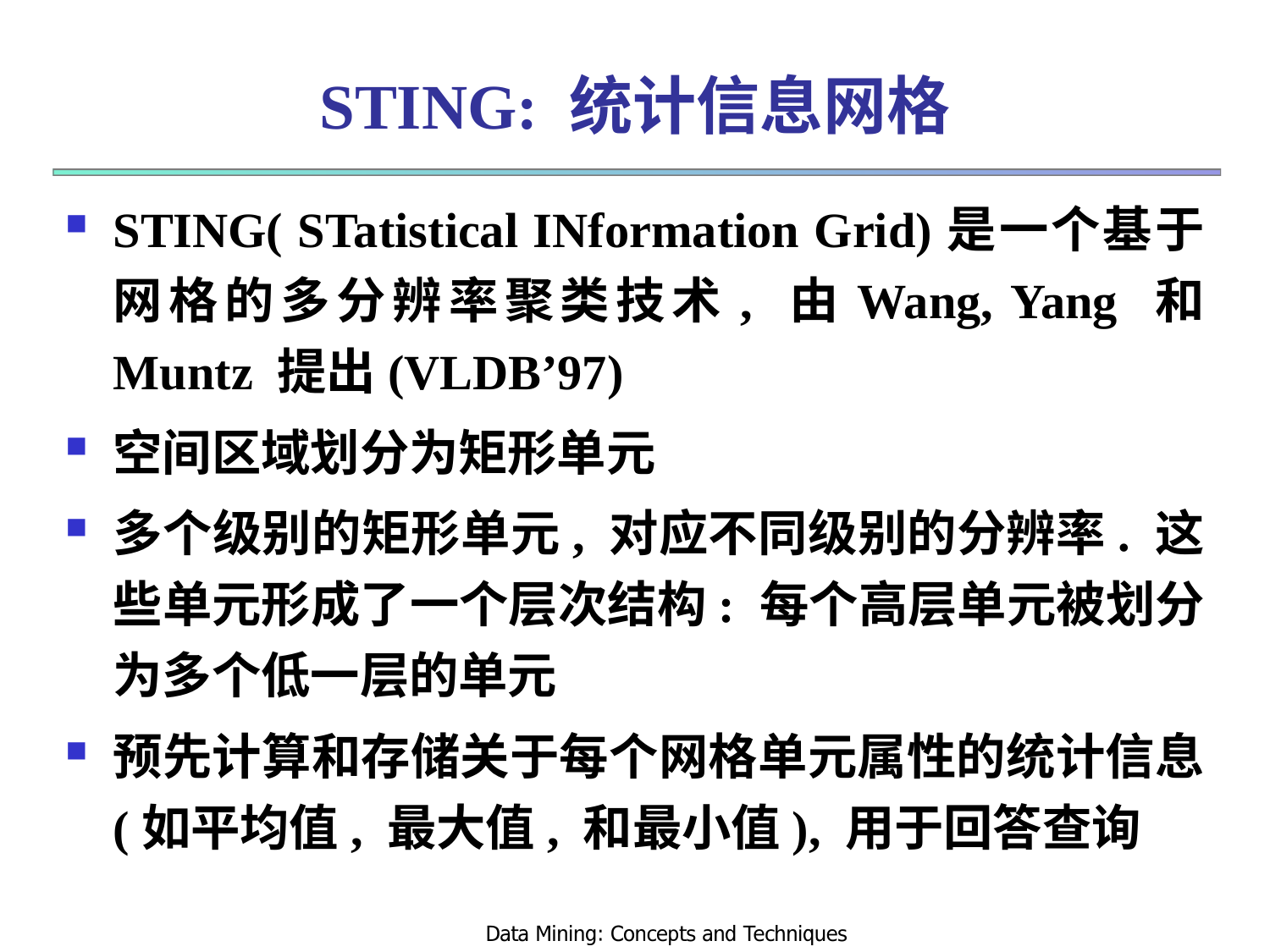

# STING: 统计信息网格
STING( STatistical INformation Grid)是一个基于网格的多分辨率聚类技术, 由Wang, Yang 和 Muntz 提出(VLDB’97)
空间区域划分为矩形单元
多个级别的矩形单元, 对应不同级别的分辨率. 这些单元形成了一个层次结构: 每个高层单元被划分为多个低一层的单元
预先计算和存储关于每个网格单元属性的统计信息 (如平均值, 最大值, 和最小值), 用于回答查询

Data Mining: Concepts and Techniques
89